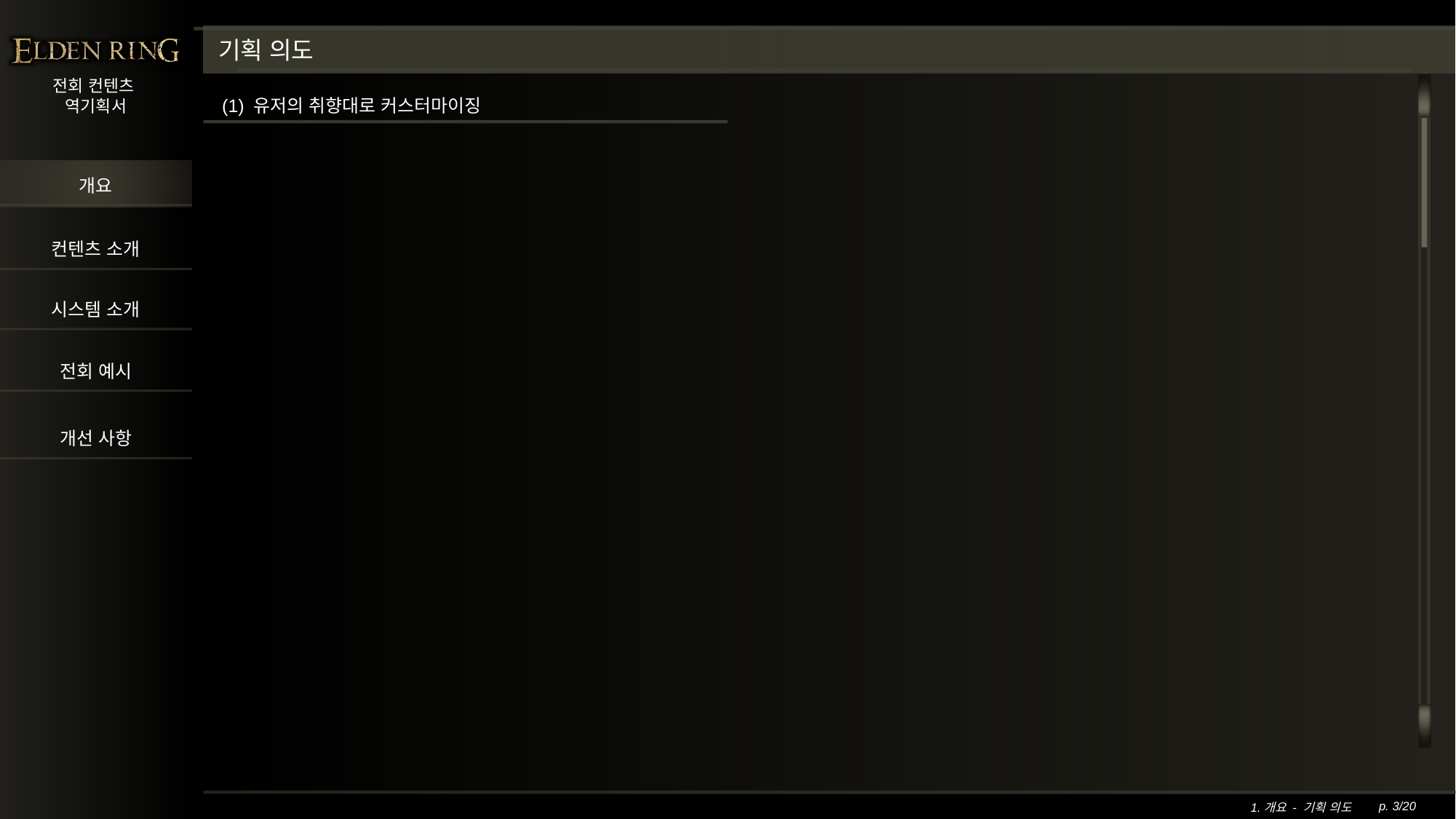

기획 의도
(1) 유저의 취향대로 커스터마이징

p. 3/20
1.개요 - 기획 의도